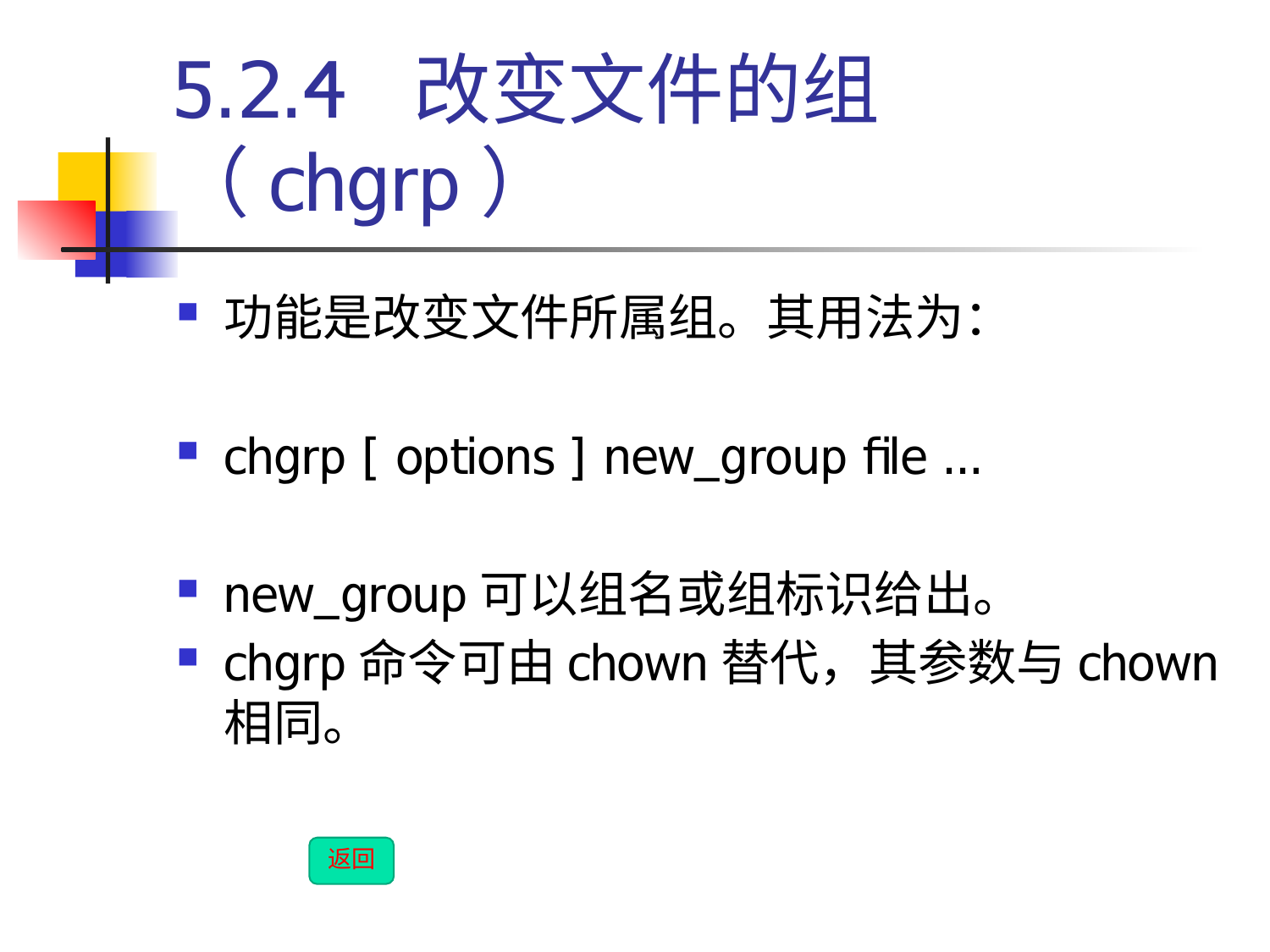

# 5.2.4  改变文件的组（chgrp）
功能是改变文件所属组。其用法为：

chgrp [ options ] new_group file …

new_group可以组名或组标识给出。
chgrp命令可由chown替代，其参数与chown相同。
返回